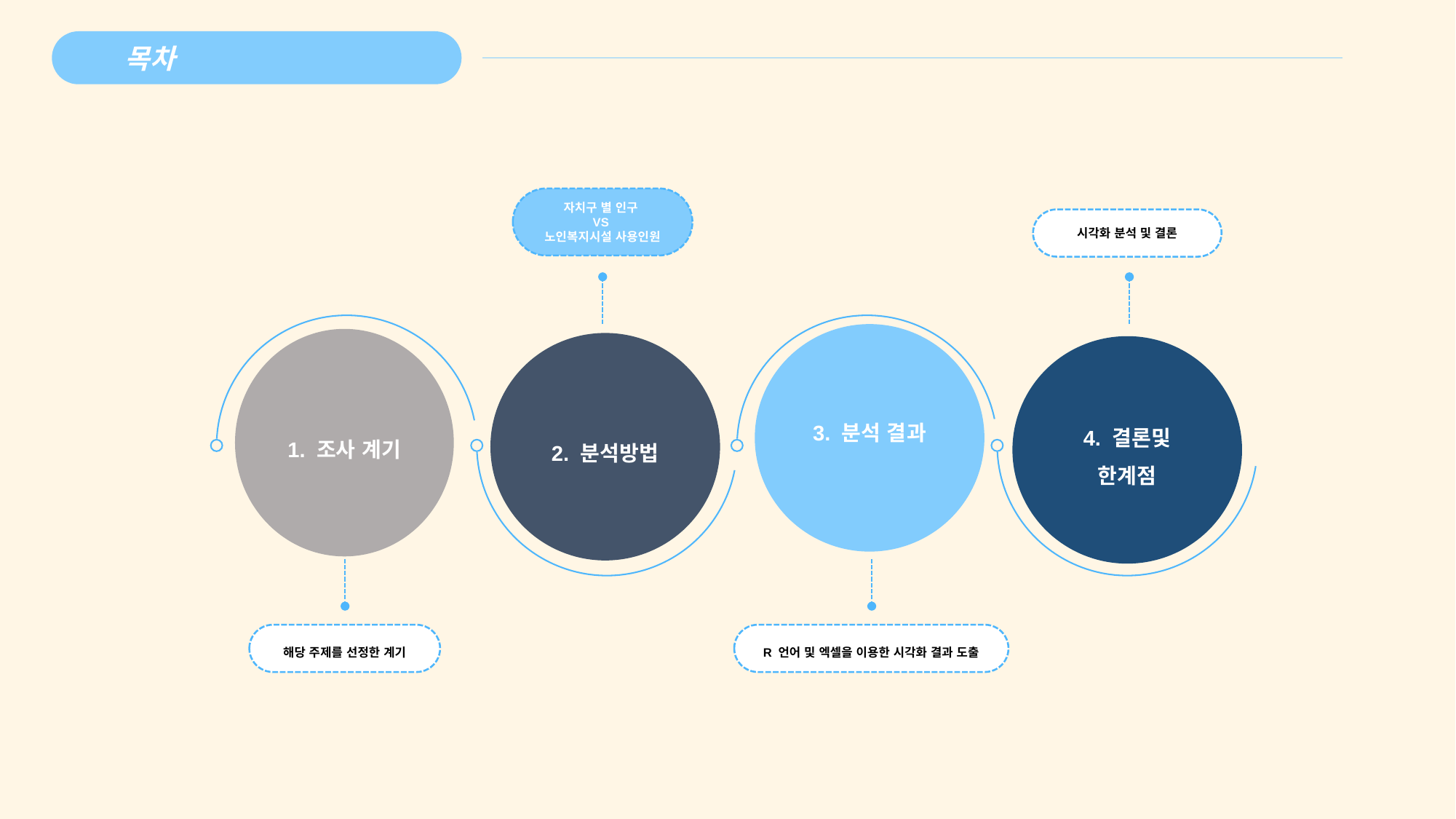

목차
자치구 별 인구
VS
노인복지시설 사용인원
시각화 분석 및 결론

3. 분석 결과

1. 조사 계기
2. 분석방법
4. 결론및
한계점

해당 주제를 선정한 계기
R 언어 및 엑셀을 이용한 시각화 결과 도출